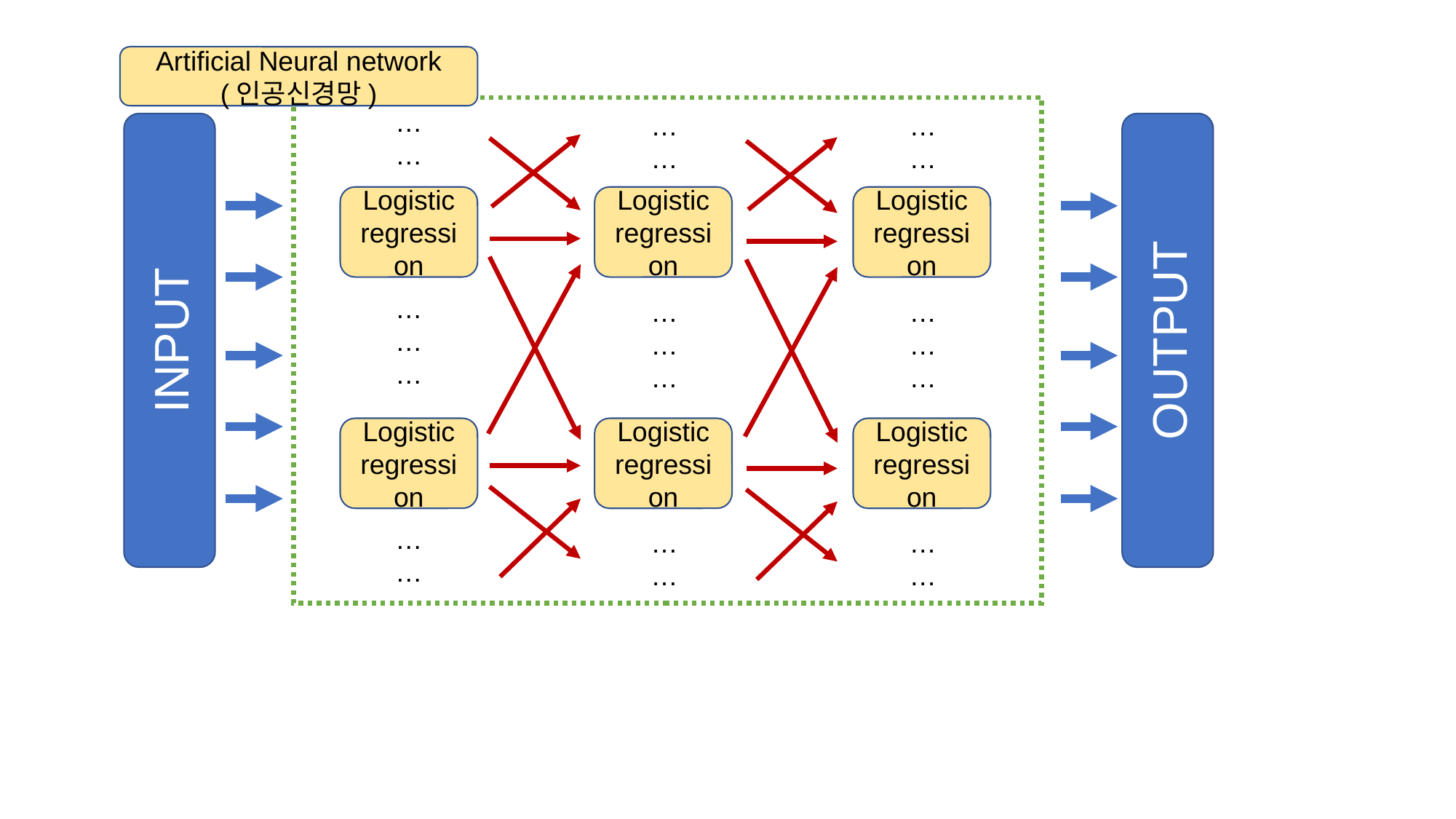

Artificial Neural network (인공신경망)
…
…
…
…
…
…

Logistic
regression
Logistic
regression
Logistic
regression
…
…
…
INPUT
OUTPUT
…
…
…
…
…
…
Logistic
regression
Logistic
regression
Logistic
regression
…
…
…
…
…
…